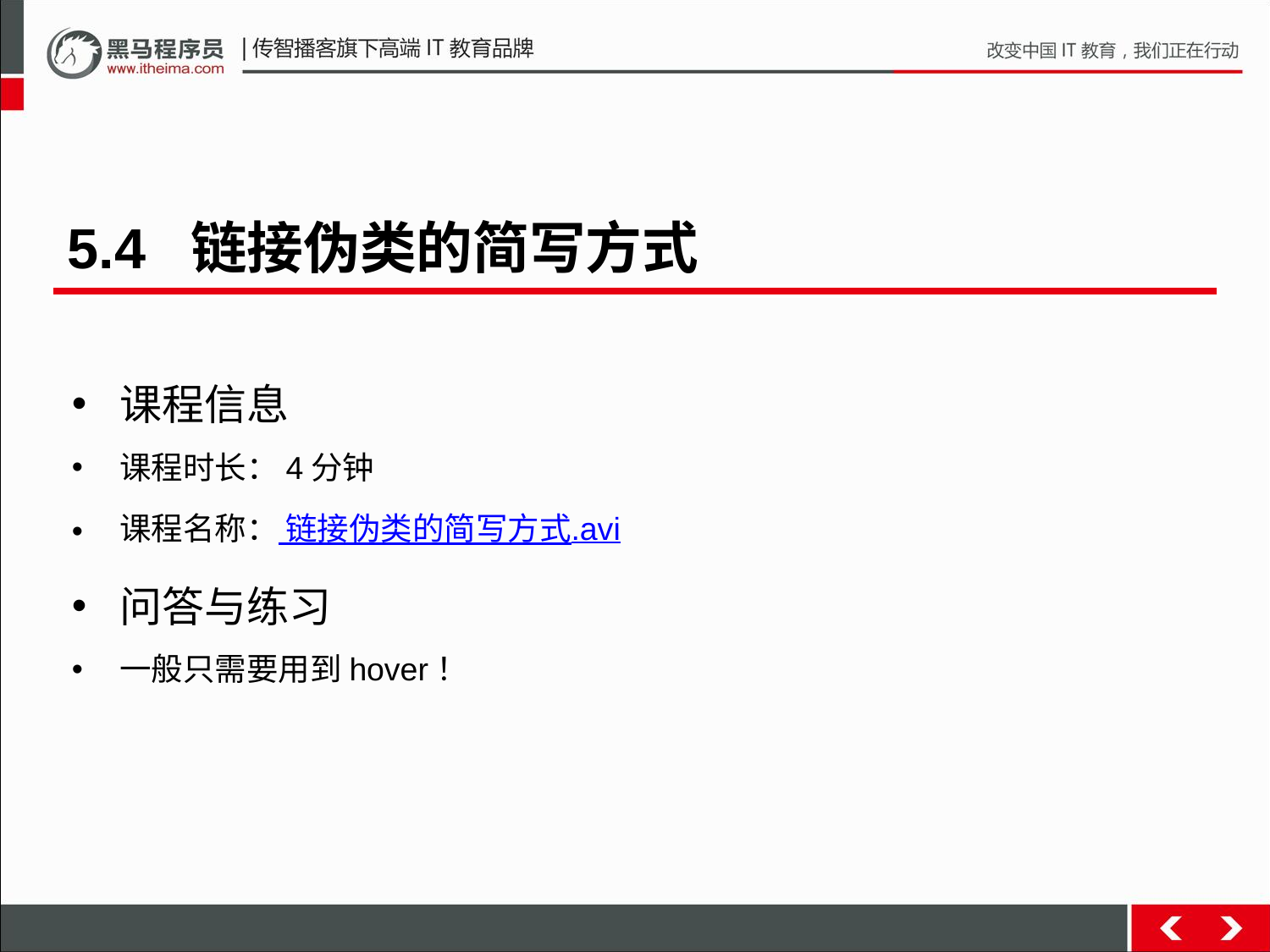

5.4  链接伪类的简写方式
课程信息
课程时长：4分钟
课程名称： 链接伪类的简写方式.avi
问答与练习
一般只需要用到hover！